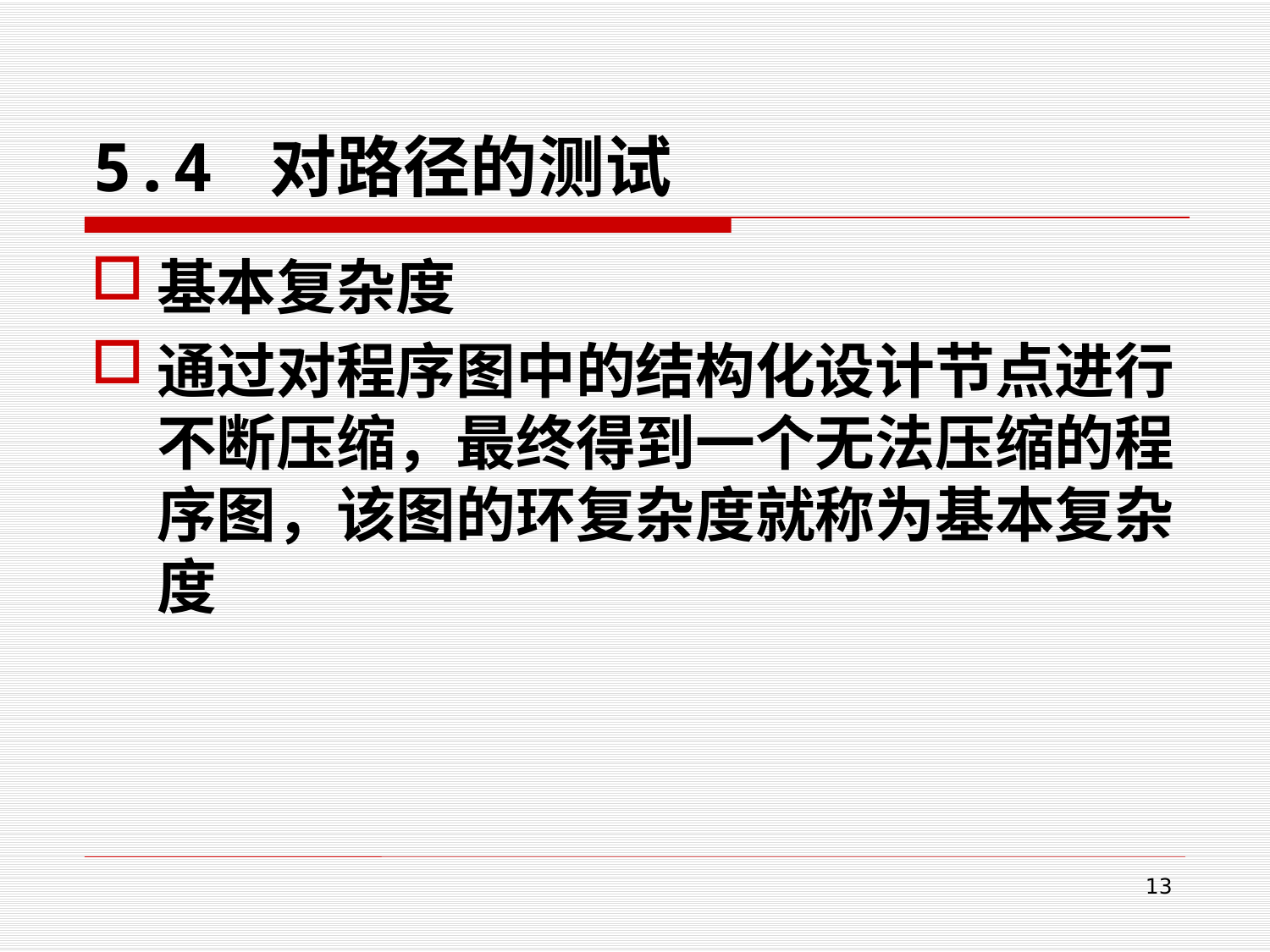

# 5.4 对路径的测试
基本复杂度
通过对程序图中的结构化设计节点进行不断压缩，最终得到一个无法压缩的程序图，该图的环复杂度就称为基本复杂度

13